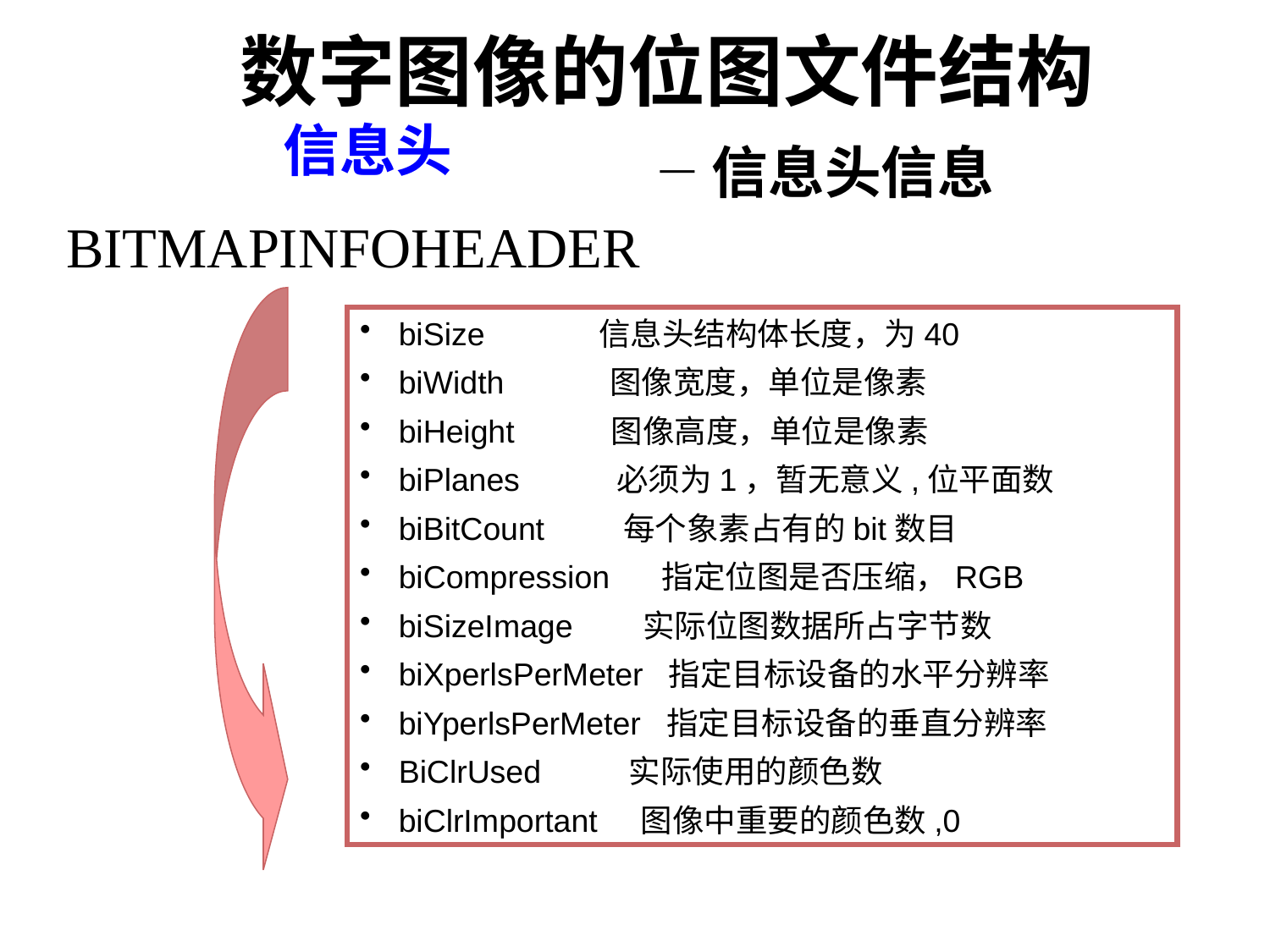

数字图像的位图文件结构
              —— 信息头信息
    信息头
 BITMAPINFOHEADER

 biSize            信息头结构体长度，为40
 biWidth           图像宽度，单位是像素
 biHeight          图像高度，单位是像素
 biPlanes          必须为1，暂无意义,位平面数
 biBitCount        每个象素占有的bit数目
 biCompression     指定位图是否压缩，RGB
 biSizeImage       实际位图数据所占字节数
 biXperlsPerMeter  指定目标设备的水平分辨率
 biYperlsPerMeter  指定目标设备的垂直分辨率
 BiClrUsed         实际使用的颜色数
 biClrImportant    图像中重要的颜色数,0